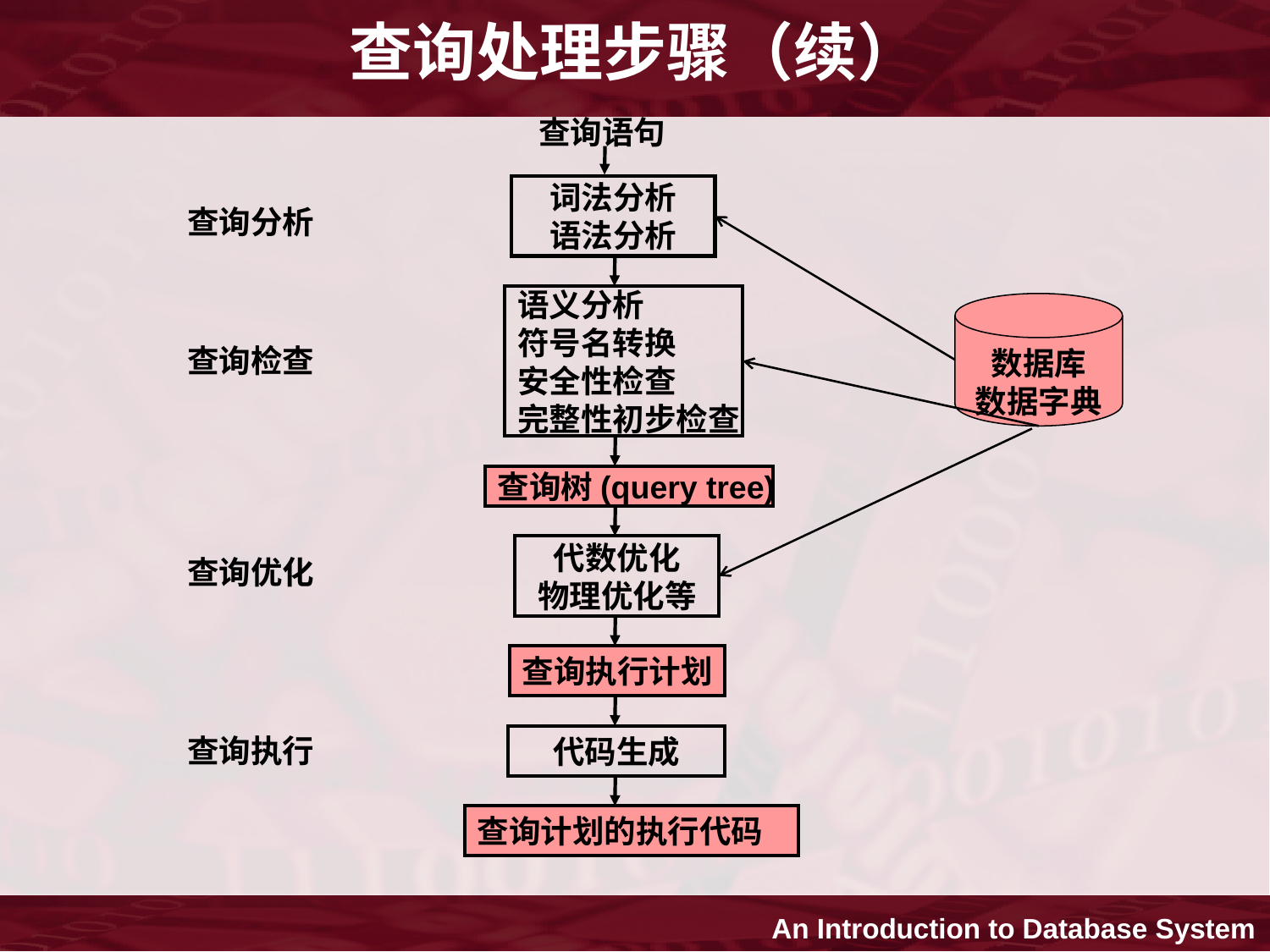

# 查询处理步骤（续）
查询语句

词法分析
语法分析
查询分析

语义分析
符号名转换
安全性检查
完整性初步检查
数据库
数据字典
查询检查

查询树(query tree)

代数优化
物理优化等
查询优化

查询执行计划

查询执行
代码生成

查询计划的执行代码